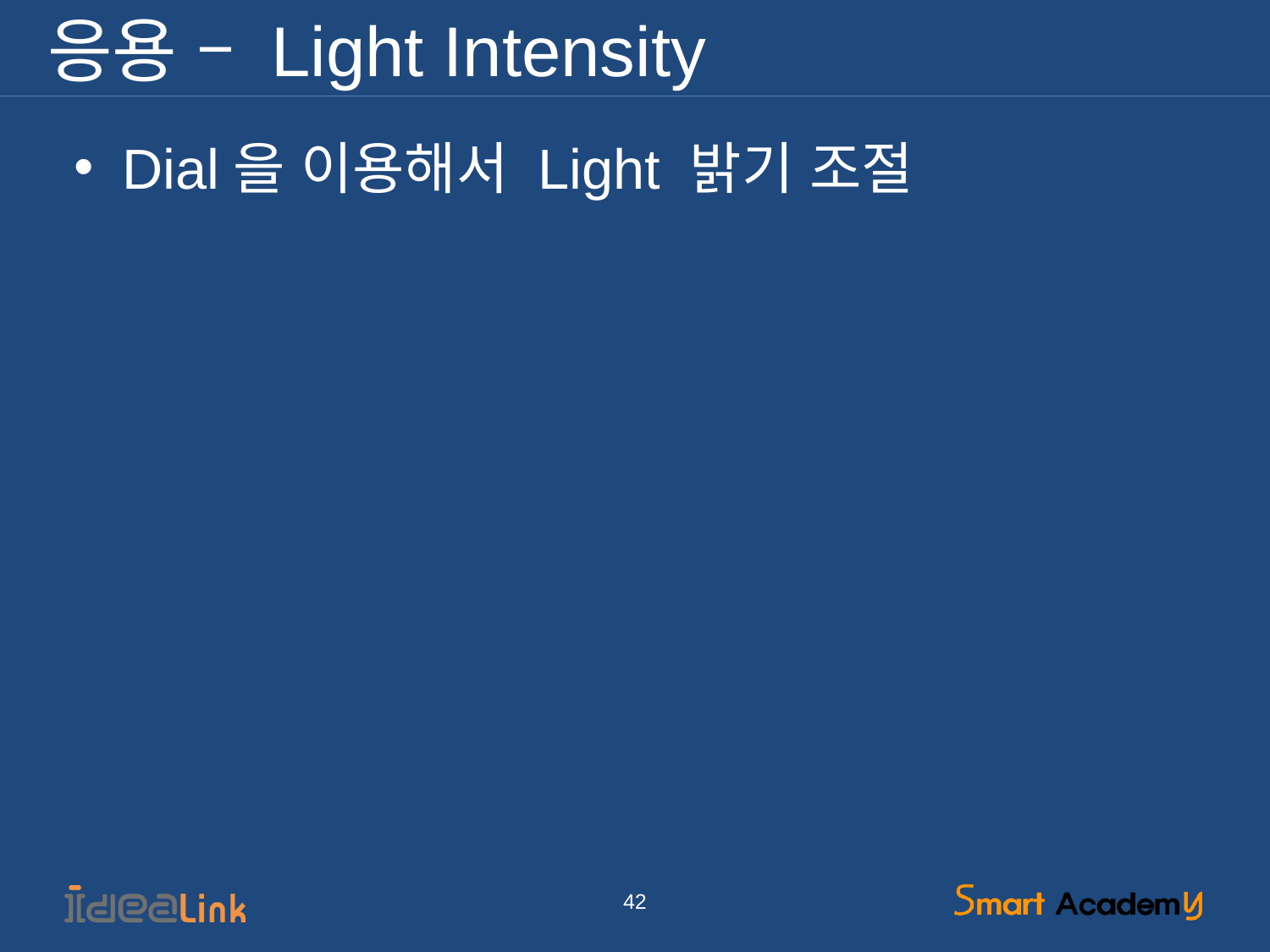

# 응용 – Light Intensity
Dial을 이용해서 Light 밝기 조절
42